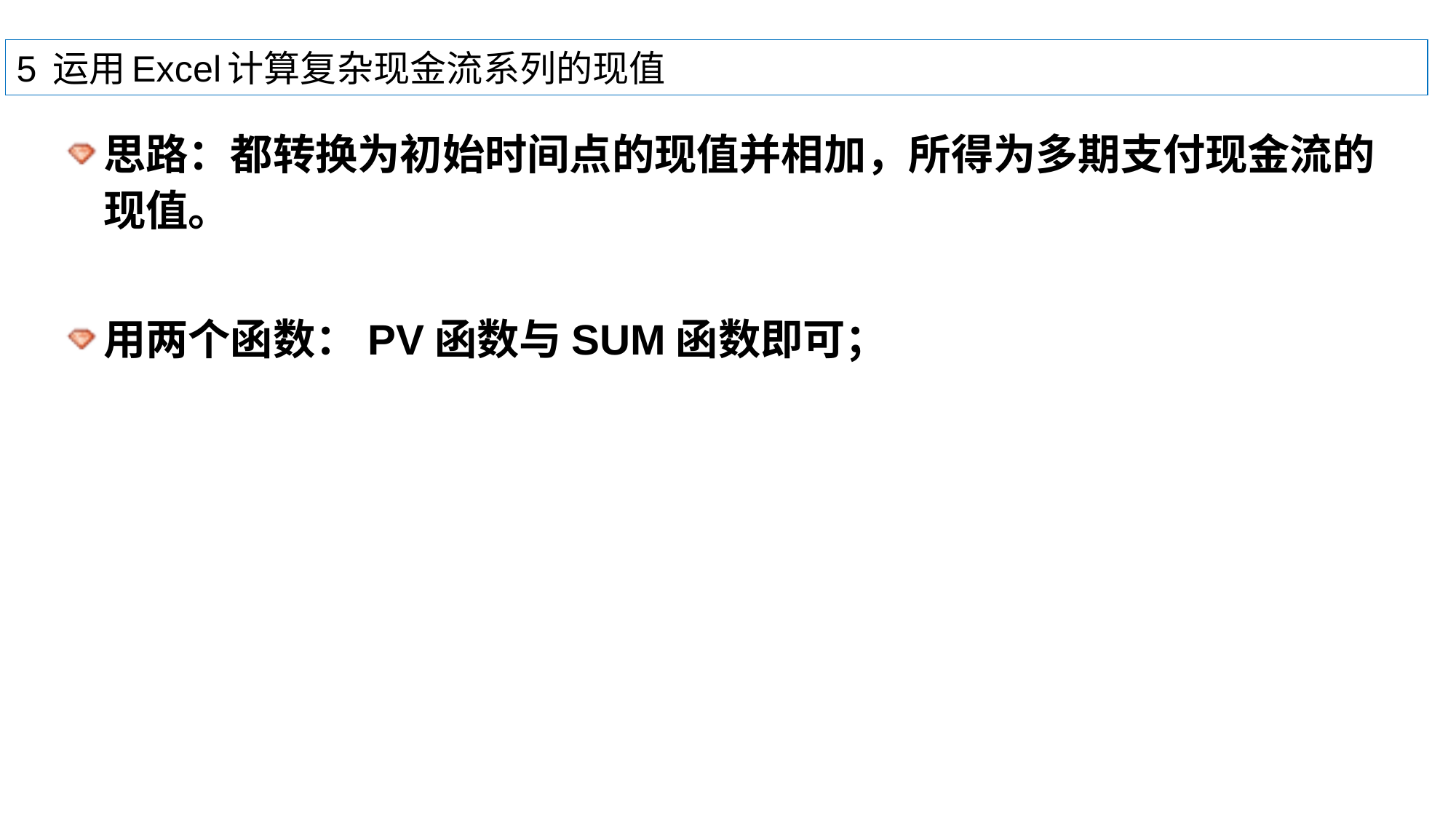

# 5 运用Excel计算复杂现金流系列的现值
思路：都转换为初始时间点的现值并相加，所得为多期支付现金流的现值。

用两个函数：PV函数与SUM函数即可；